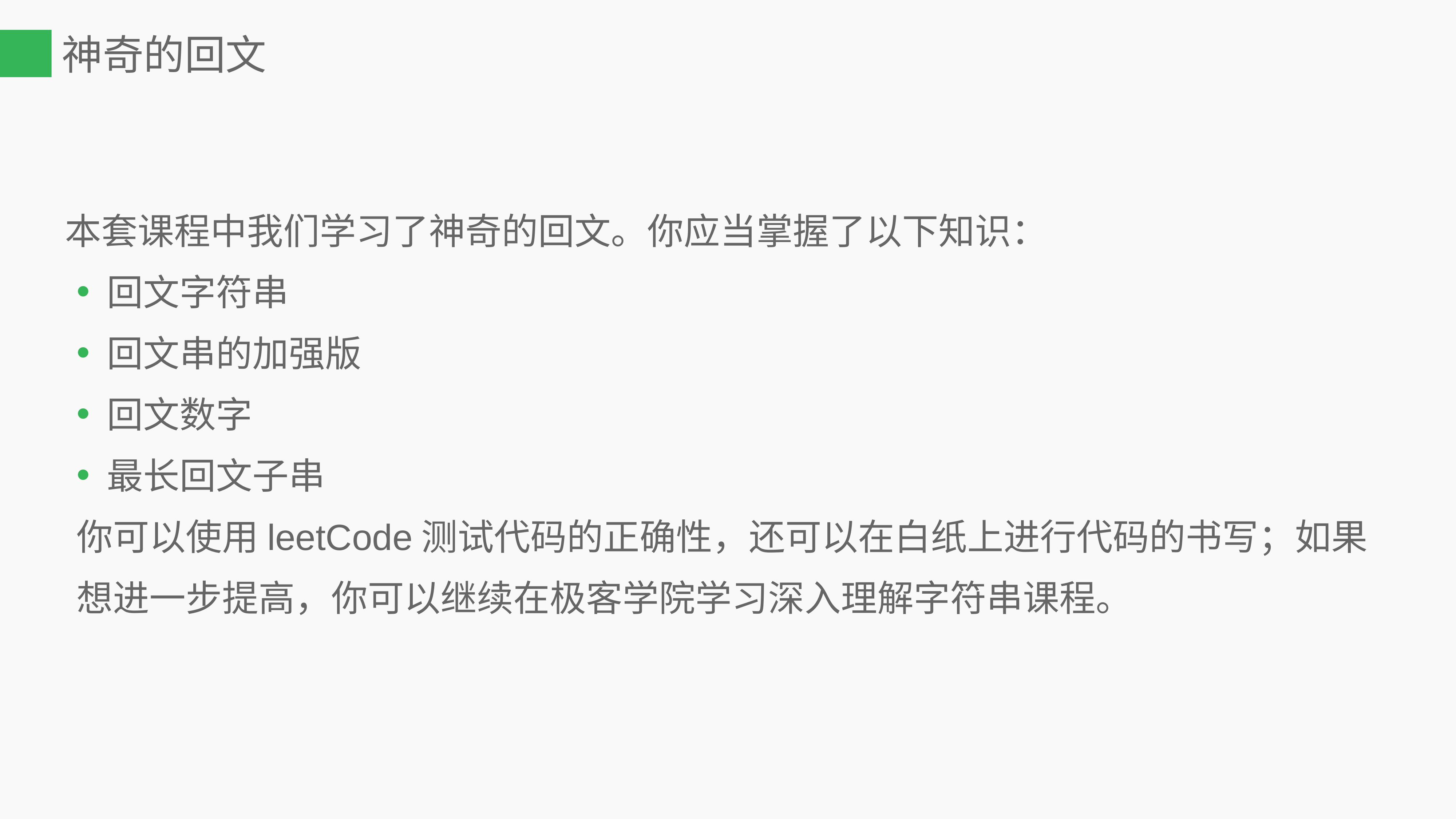

# 神奇的回文
本套课程中我们学习了神奇的回文。你应当掌握了以下知识：
回文字符串
回文串的加强版
回文数字
最长回文子串
你可以使用leetCode测试代码的正确性，还可以在白纸上进行代码的书写；如果想进一步提高，你可以继续在极客学院学习深入理解字符串课程。